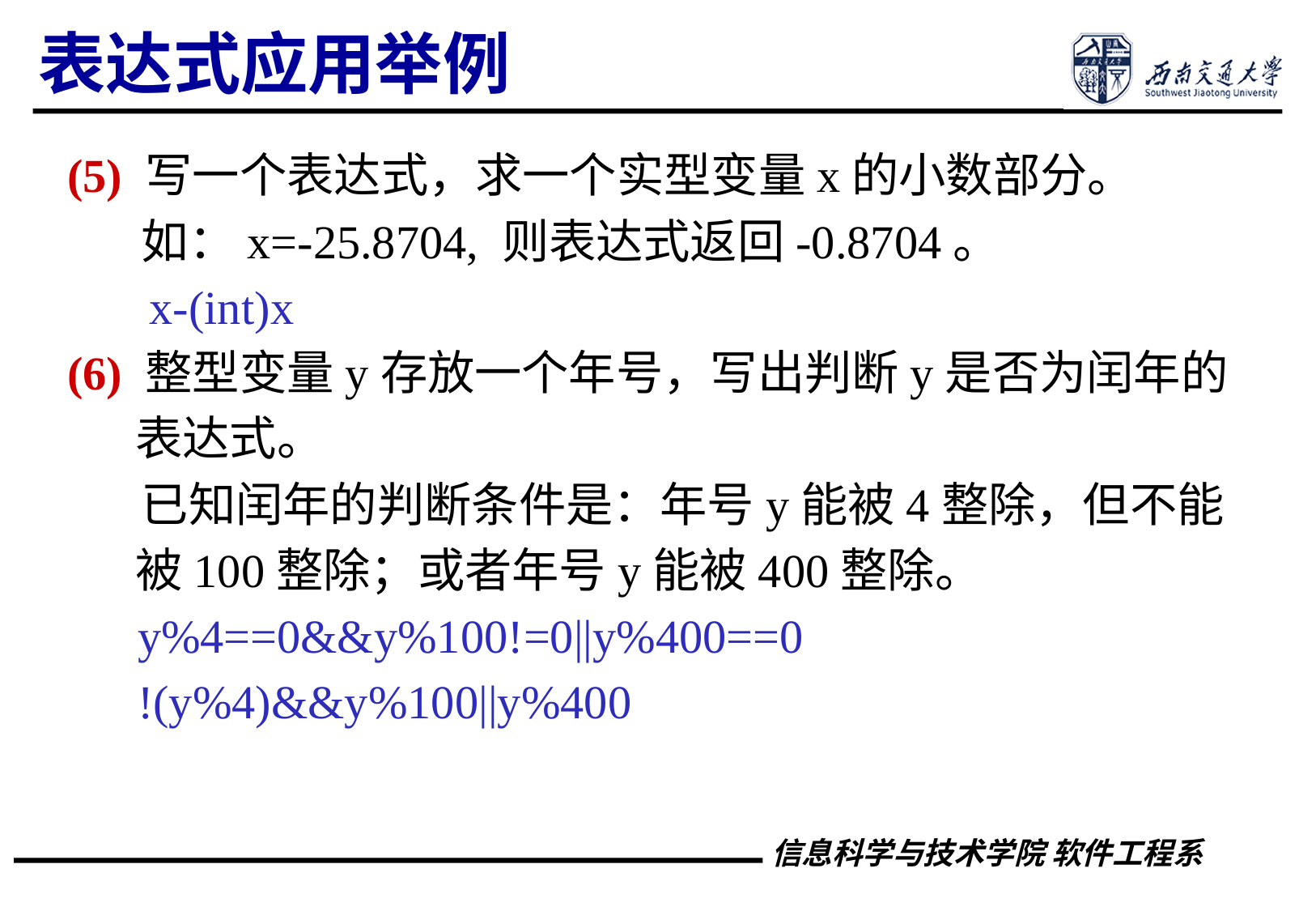

表达式应用举例
(5) 写一个表达式，求一个实型变量x的小数部分。
      如：x=-25.8704, 则表达式返回-0.8704。
       x-(int)x
(6) 整型变量y存放一个年号，写出判断y是否为闰年的表达式。
      已知闰年的判断条件是：年号y能被4整除，但不能被100整除；或者年号y能被400整除。
      y%4==0&&y%100!=0||y%400==0
      !(y%4)&&y%100||y%400